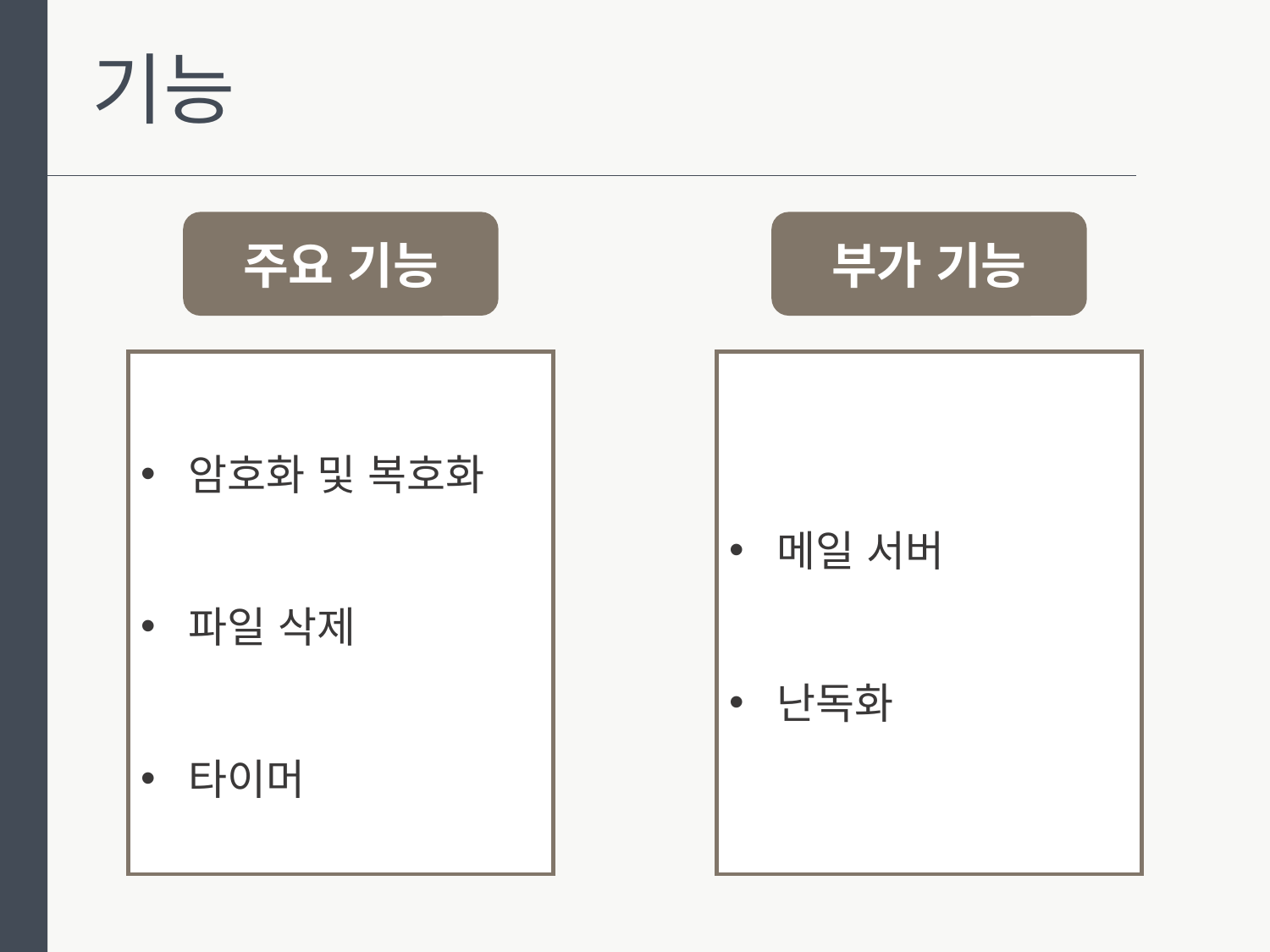

기능
주요 기능
암호화 및 복호화

파일 삭제

타이머
부가 기능
메일 서버

난독화